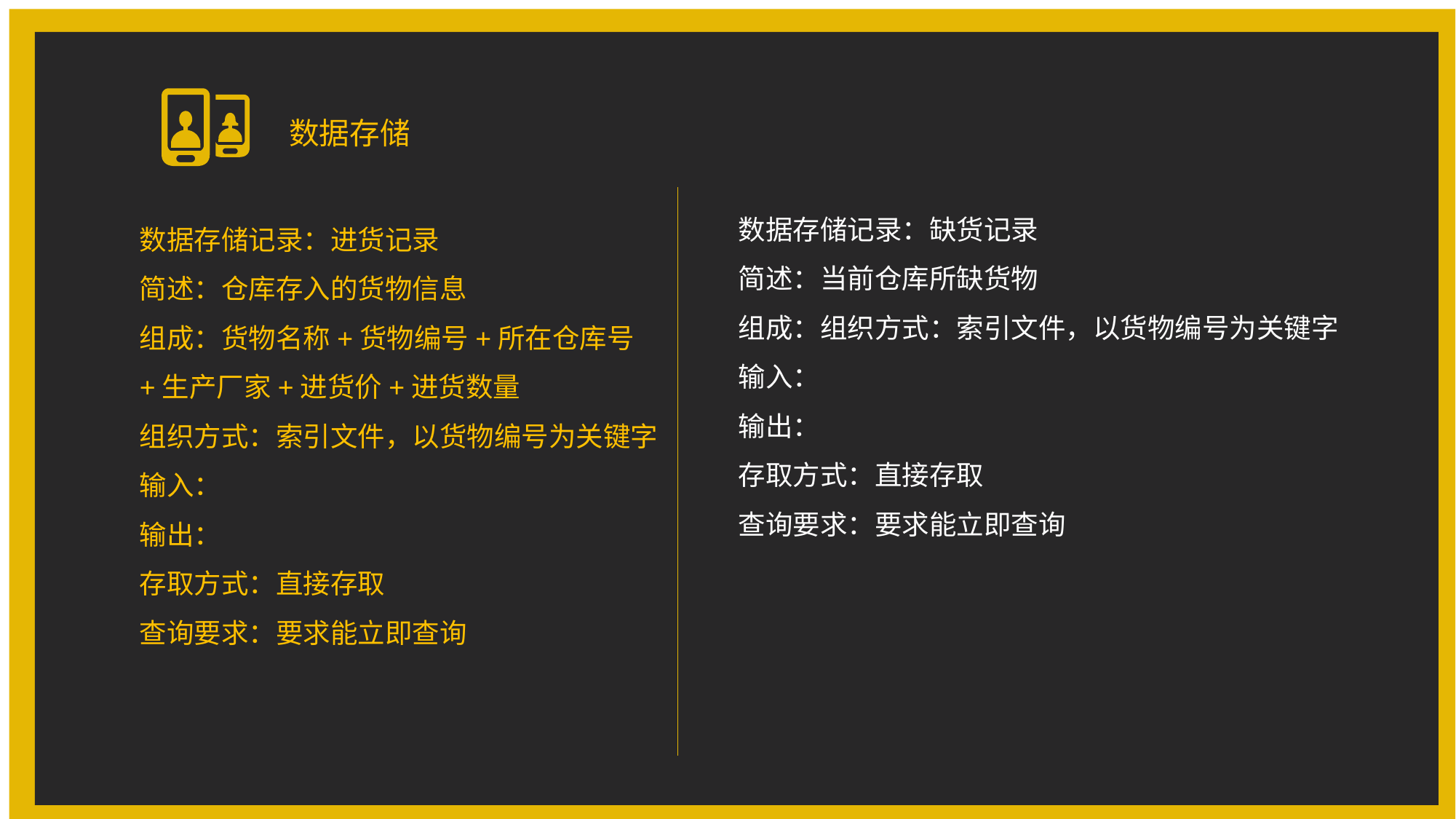

数据存储

数据存储记录：缺货记录
简述：当前仓库所缺货物
组成：组织方式：索引文件，以货物编号为关键字
输入：
输出：
存取方式：直接存取
查询要求：要求能立即查询

数据存储记录：进货记录
简述：仓库存入的货物信息
组成：货物名称+货物编号+所在仓库号+生产厂家+进货价+进货数量
组织方式：索引文件，以货物编号为关键字
输入：
输出：
存取方式：直接存取
查询要求：要求能立即查询